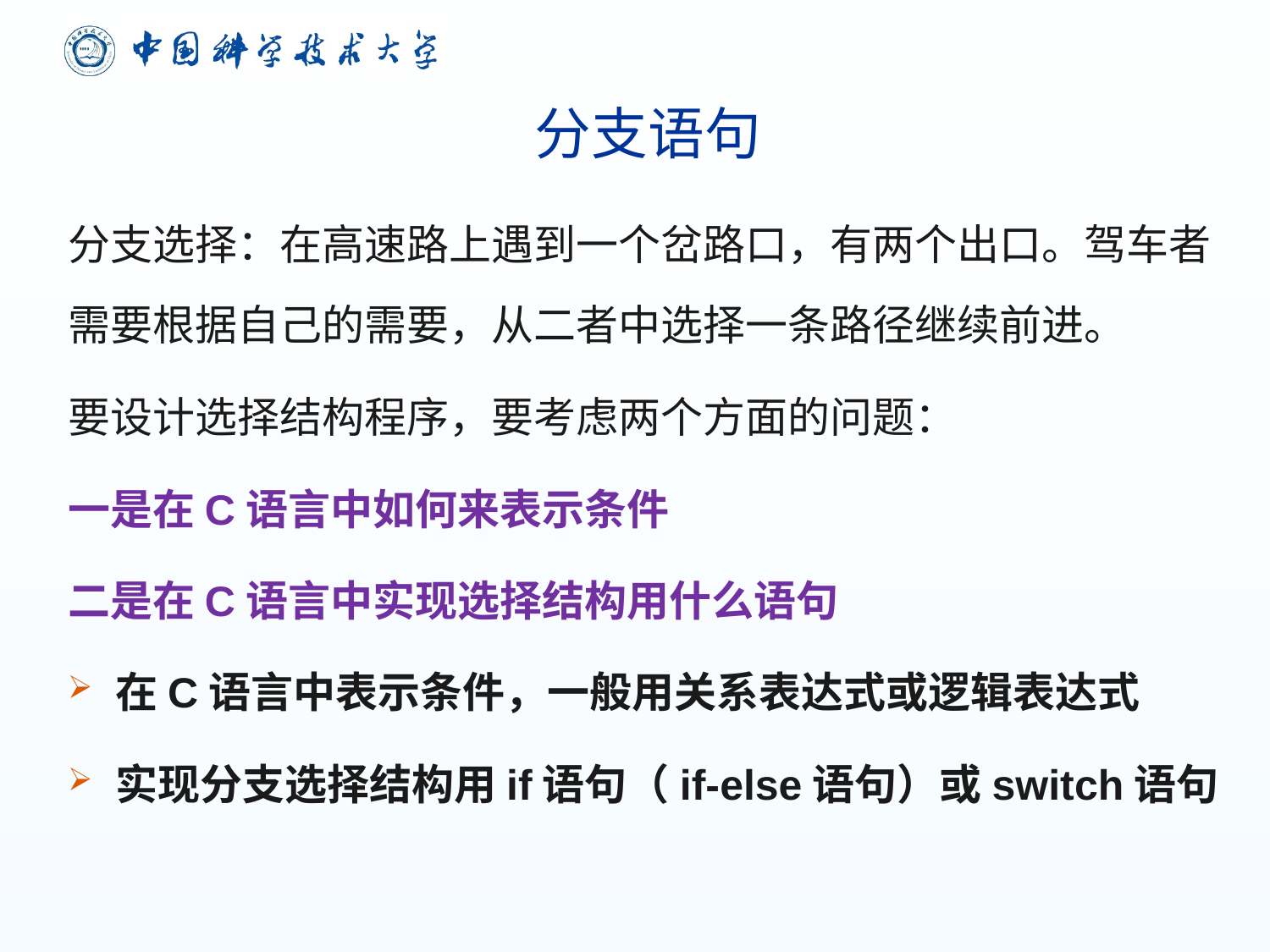

# 分支语句
分支选择：在高速路上遇到一个岔路口，有两个出口。驾车者需要根据自己的需要，从二者中选择一条路径继续前进。
要设计选择结构程序，要考虑两个方面的问题：
一是在C语言中如何来表示条件
二是在C语言中实现选择结构用什么语句
在C语言中表示条件，一般用关系表达式或逻辑表达式
实现分支选择结构用if语句（if-else语句）或switch语句